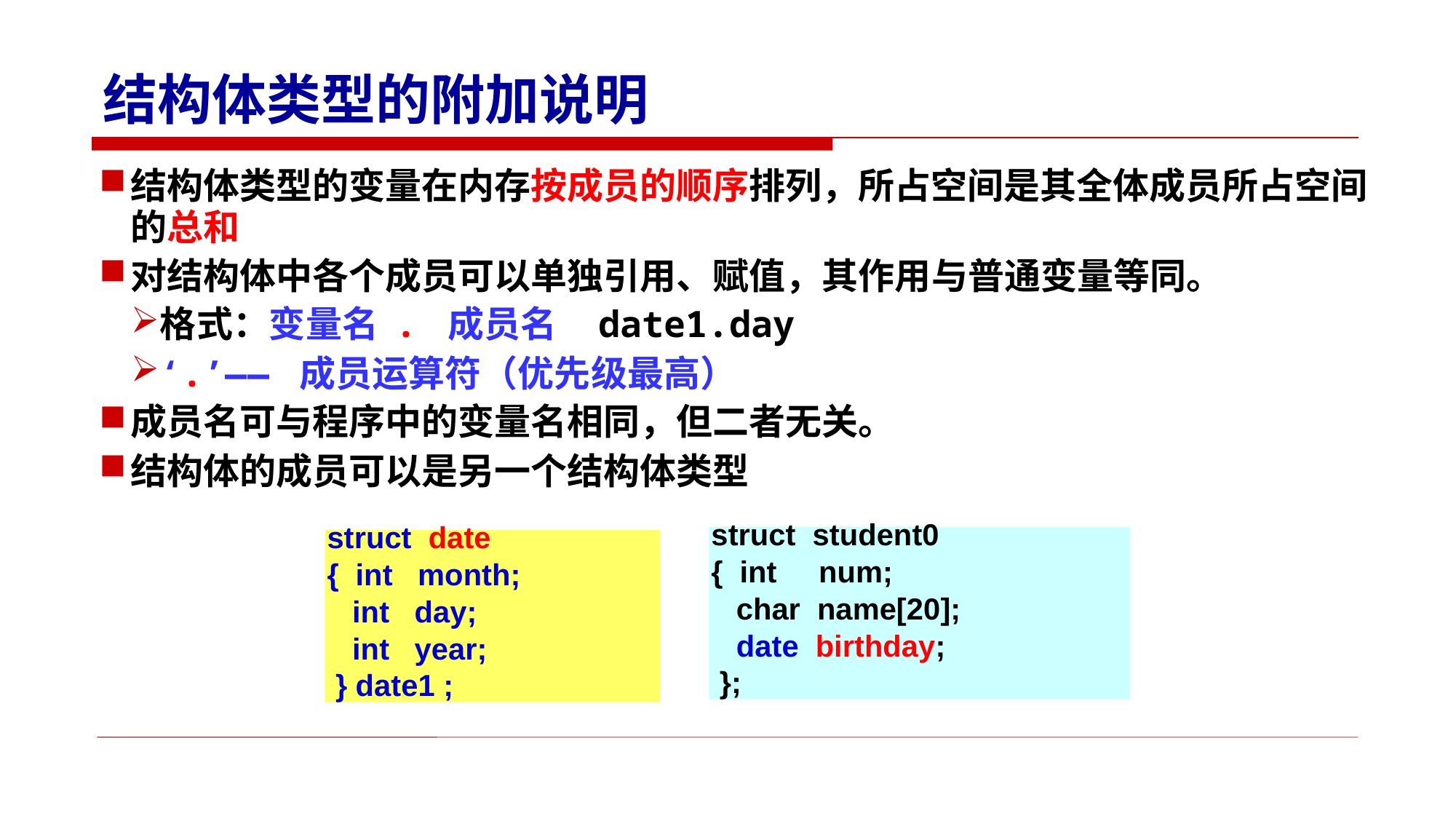

# 结构体类型的附加说明
结构体类型的变量在内存按成员的顺序排列，所占空间是其全体成员所占空间的总和
对结构体中各个成员可以单独引用、赋值，其作用与普通变量等同。
格式：变量名 . 成员名    date1.day
‘.’—— 成员运算符（优先级最高）
成员名可与程序中的变量名相同，但二者无关。
结构体的成员可以是另一个结构体类型

struct  student0
{  int     num;
   char  name[20];
   date  birthday;
 };
struct  date
{  int   month;
   int   day;
   int   year;
 } date1 ;